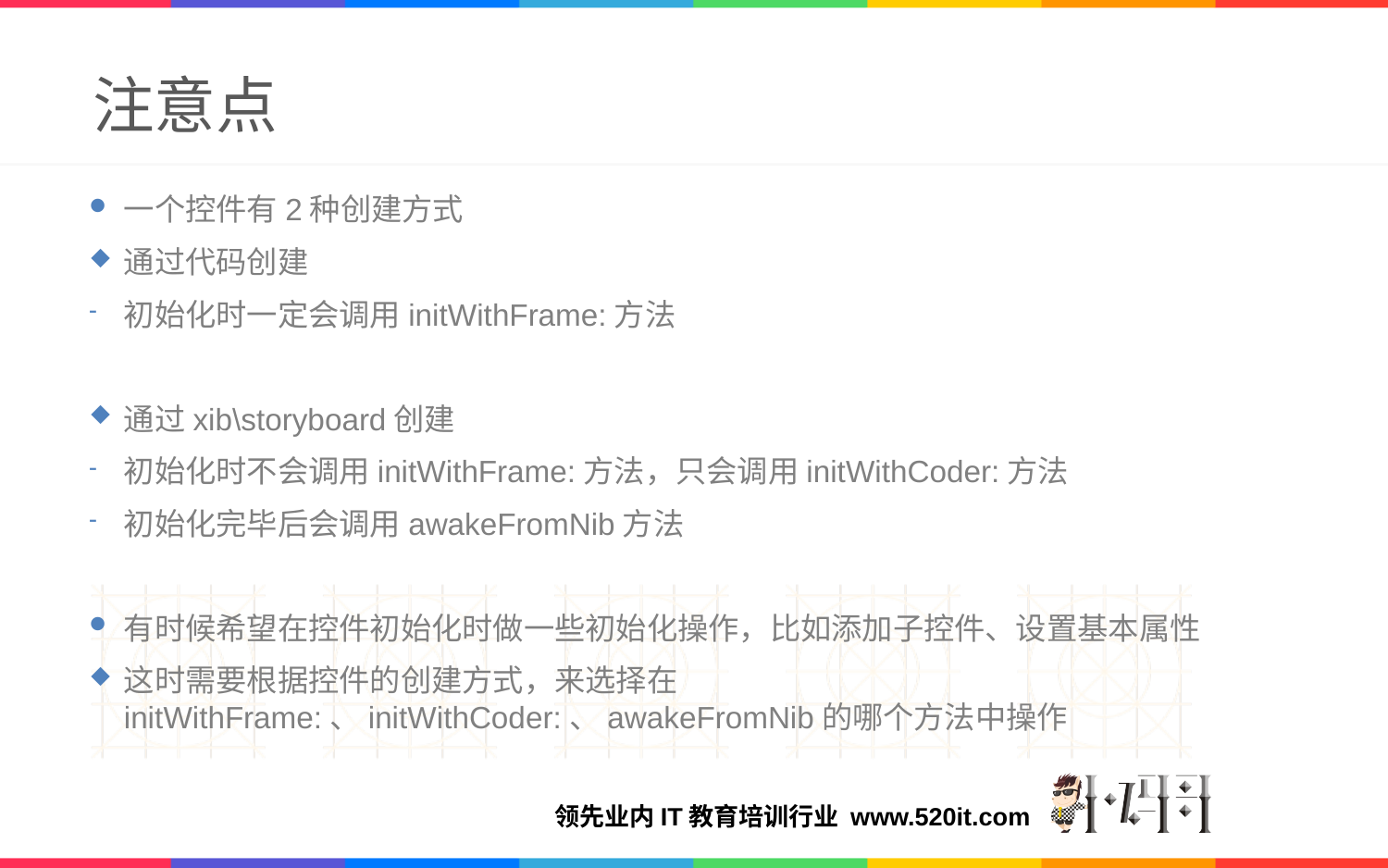

# 注意点
一个控件有2种创建方式
通过代码创建
初始化时一定会调用initWithFrame:方法

通过xib\storyboard创建
初始化时不会调用initWithFrame:方法，只会调用initWithCoder:方法
初始化完毕后会调用awakeFromNib方法

有时候希望在控件初始化时做一些初始化操作，比如添加子控件、设置基本属性
这时需要根据控件的创建方式，来选择在initWithFrame:、initWithCoder:、awakeFromNib的哪个方法中操作